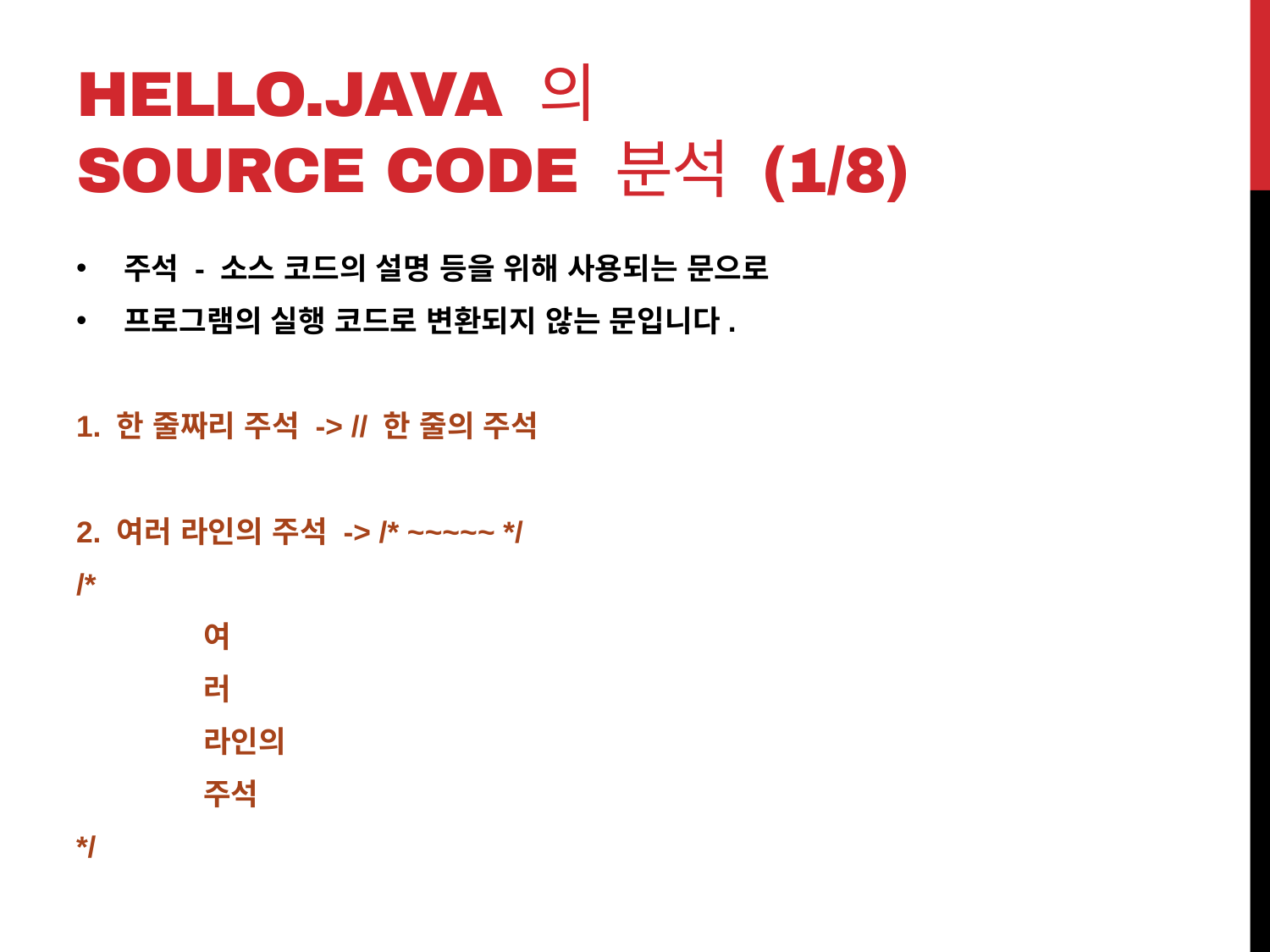

# Hello.java 의 Source Code 분석 (1/8)
주석 - 소스 코드의 설명 등을 위해 사용되는 문으로
프로그램의 실행 코드로 변환되지 않는 문입니다.

1. 한 줄짜리 주석 -> // 한 줄의 주석

2. 여러 라인의 주석 -> /* ~~~~~ */
/*
	여
	러
	라인의
	주석
*/